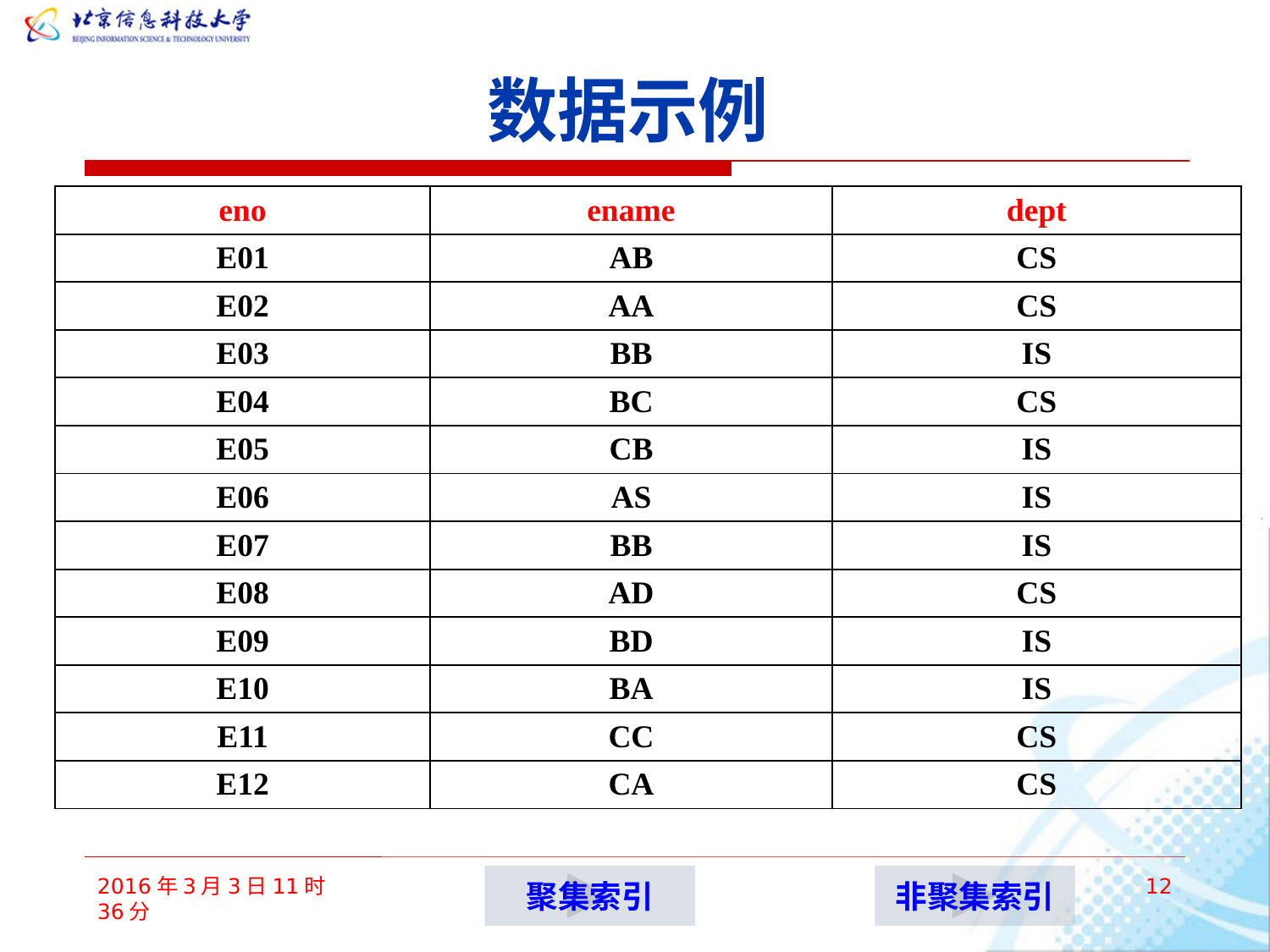

# 数据示例
| eno | ename | dept |
| --- | --- | --- |
| E01 | AB | CS |
| E02 | AA | CS |
| E03 | BB | IS |
| E04 | BC | CS |
| E05 | CB | IS |
| E06 | AS | IS |
| E07 | BB | IS |
| E08 | AD | CS |
| E09 | BD | IS |
| E10 | BA | IS |
| E11 | CC | CS |
| E12 | CA | CS |
聚集索引
非聚集索引
2016年3月3日11时36分
12